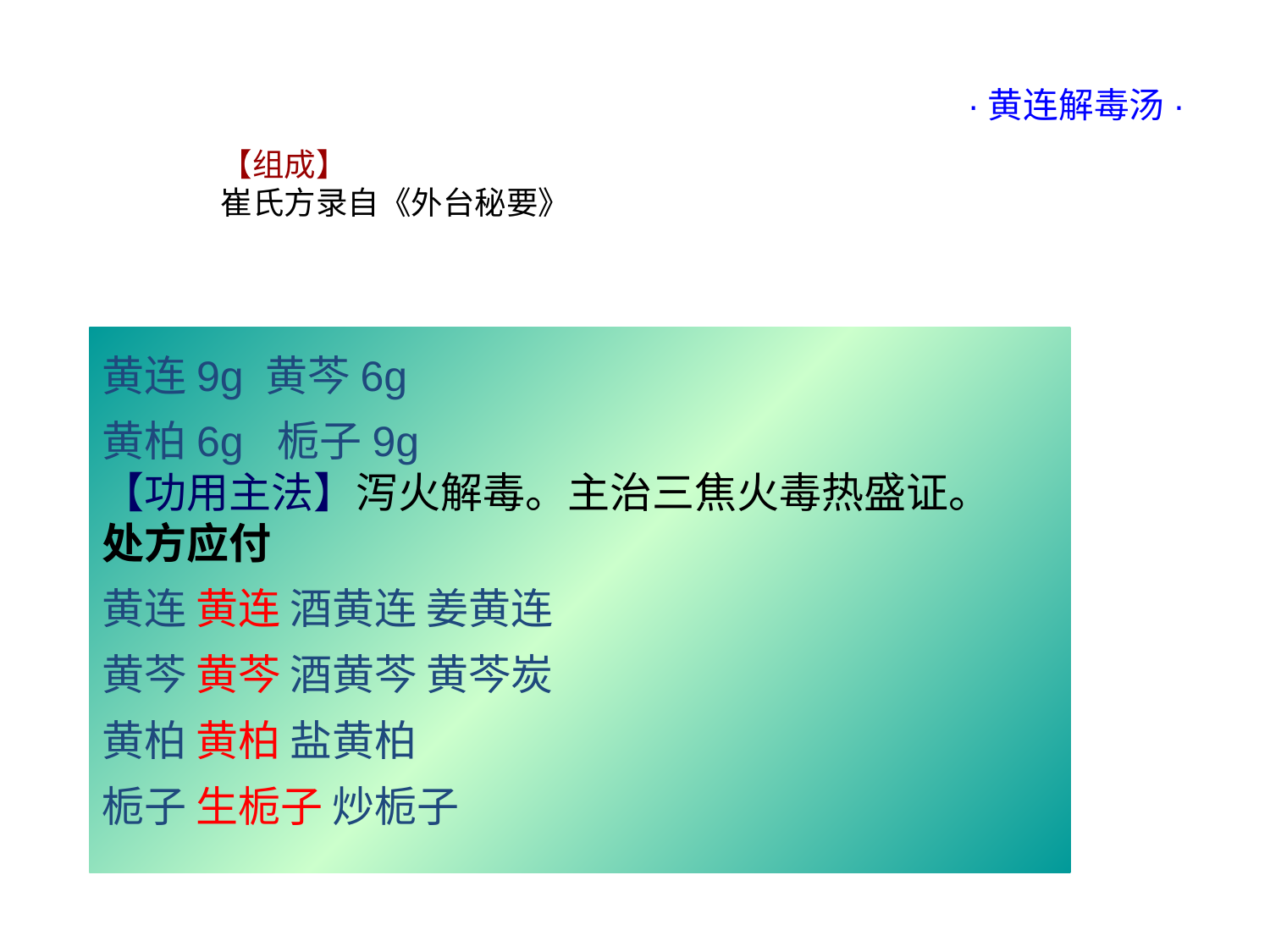

·黄连解毒汤·
【组成】
崔氏方录自《外台秘要》

黄连9g 黄芩6g
黄柏6g  栀子9g
【功用主法】泻火解毒。主治三焦火毒热盛证。
处方应付
黄连 黄连 酒黄连 姜黄连
黄芩 黄芩 酒黄芩 黄芩炭
黄柏 黄柏 盐黄柏
栀子 生栀子 炒栀子